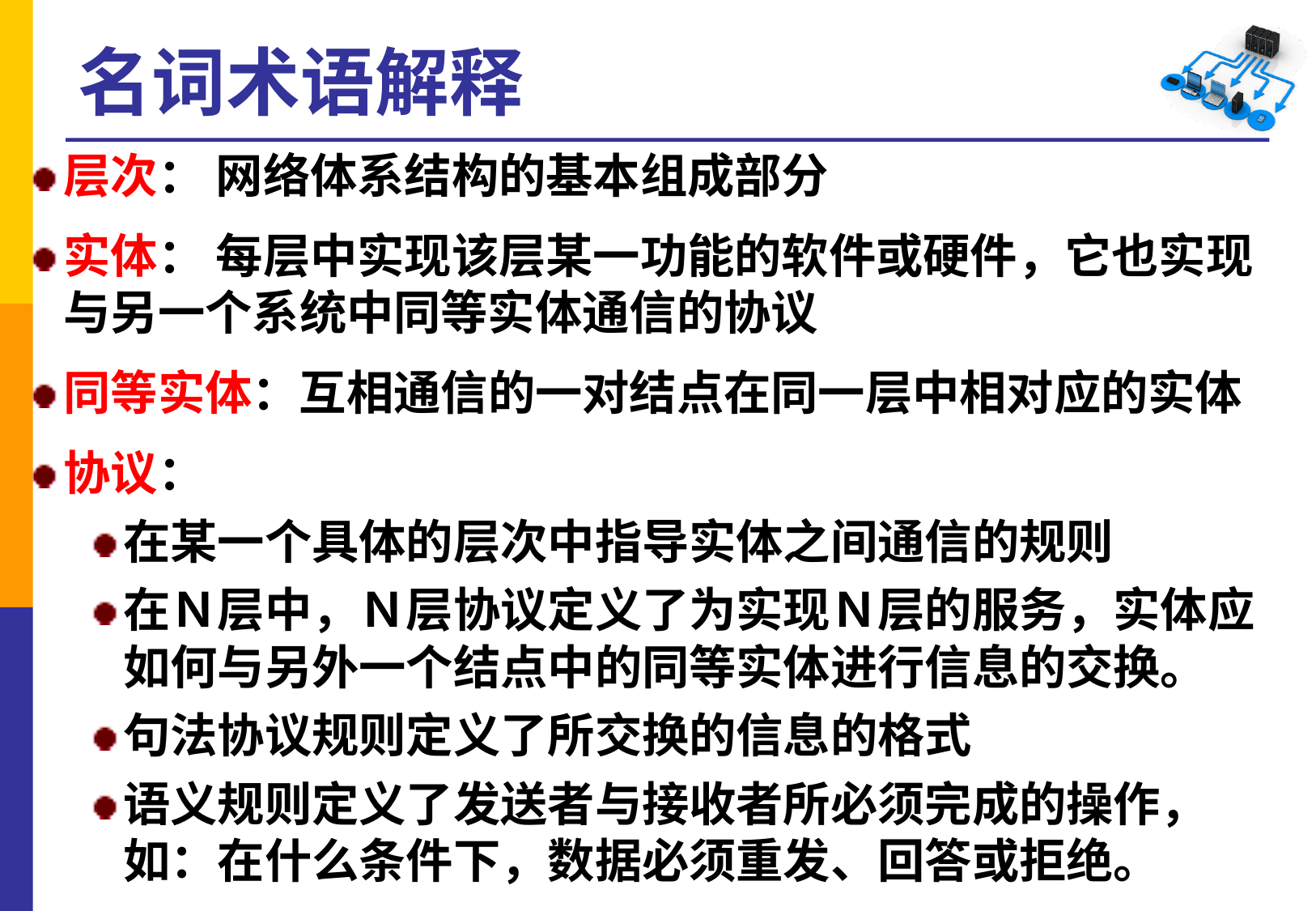

# 名词术语解释
层次： 网络体系结构的基本组成部分
实体： 每层中实现该层某一功能的软件或硬件，它也实现与另一个系统中同等实体通信的协议
同等实体：互相通信的一对结点在同一层中相对应的实体
协议：
在某一个具体的层次中指导实体之间通信的规则
在Ｎ层中，Ｎ层协议定义了为实现Ｎ层的服务，实体应如何与另外一个结点中的同等实体进行信息的交换。
句法协议规则定义了所交换的信息的格式
语义规则定义了发送者与接收者所必须完成的操作，如：在什么条件下，数据必须重发、回答或拒绝。